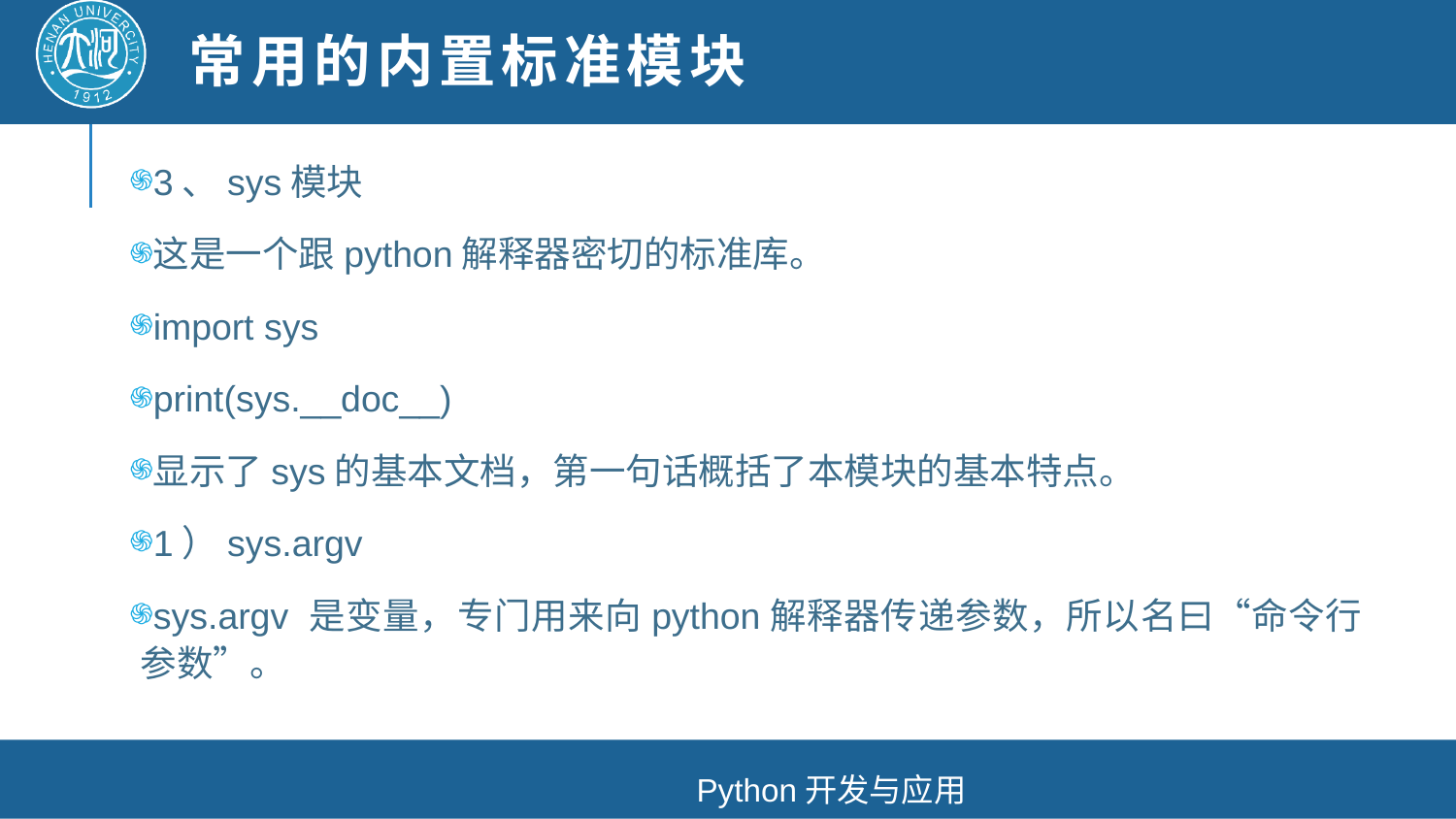

# 常用的内置标准模块
3、sys模块
这是一个跟python解释器密切的标准库。
import sys
print(sys.__doc__)
显示了sys的基本文档，第一句话概括了本模块的基本特点。
1）sys.argv
sys.argv 是变量，专门用来向python解释器传递参数，所以名曰“命令行参数”。

Python开发与应用
17